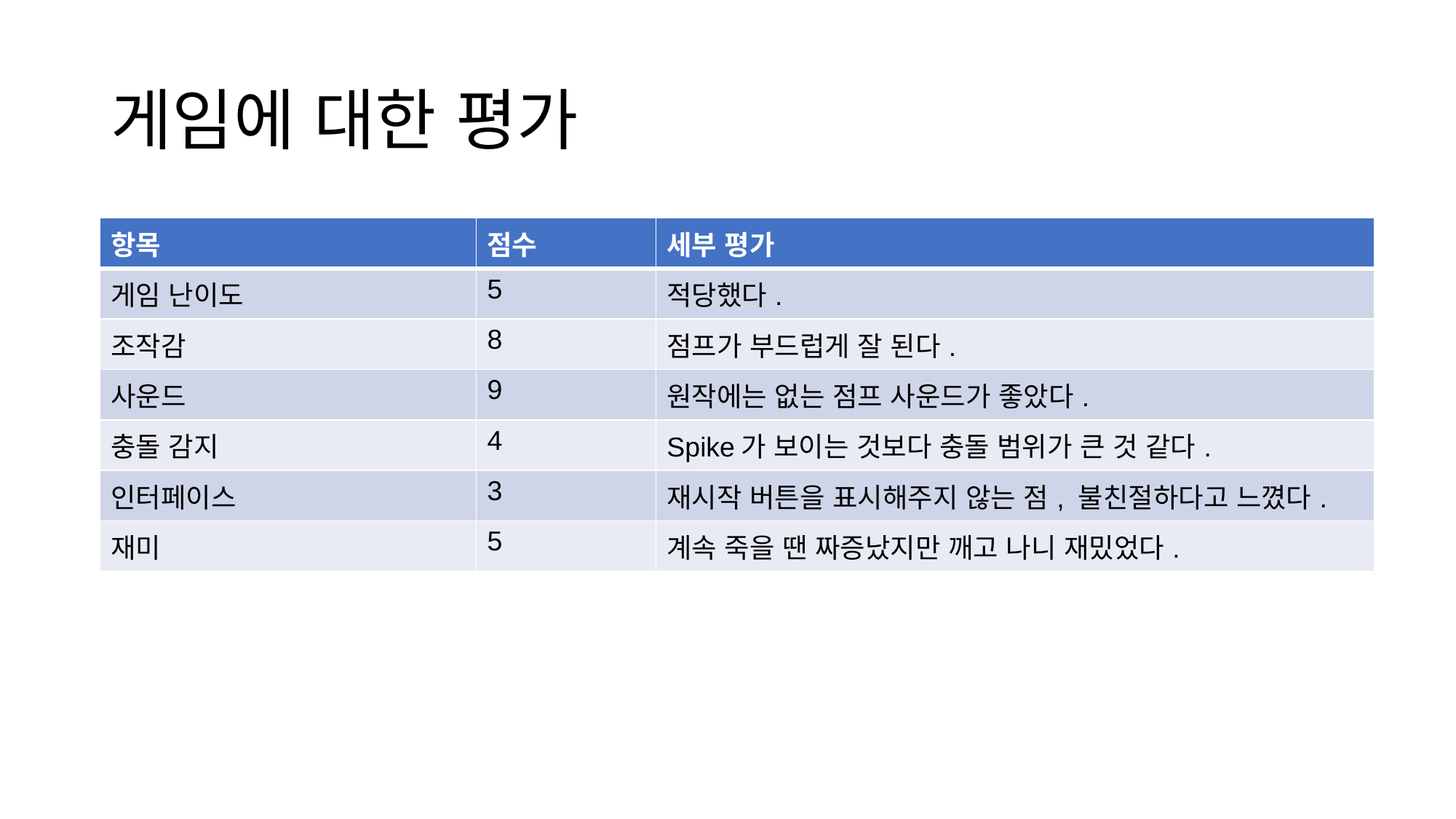

# 게임에 대한 평가
| 항목 | 점수 | 세부 평가 |
| --- | --- | --- |
| 게임 난이도 | 5 | 적당했다. |
| 조작감 | 8 | 점프가 부드럽게 잘 된다. |
| 사운드 | 9 | 원작에는 없는 점프 사운드가 좋았다. |
| 충돌 감지 | 4 | Spike가 보이는 것보다 충돌 범위가 큰 것 같다. |
| 인터페이스 | 3 | 재시작 버튼을 표시해주지 않는 점, 불친절하다고 느꼈다. |
| 재미 | 5 | 계속 죽을 땐 짜증났지만 깨고 나니 재밌었다. |